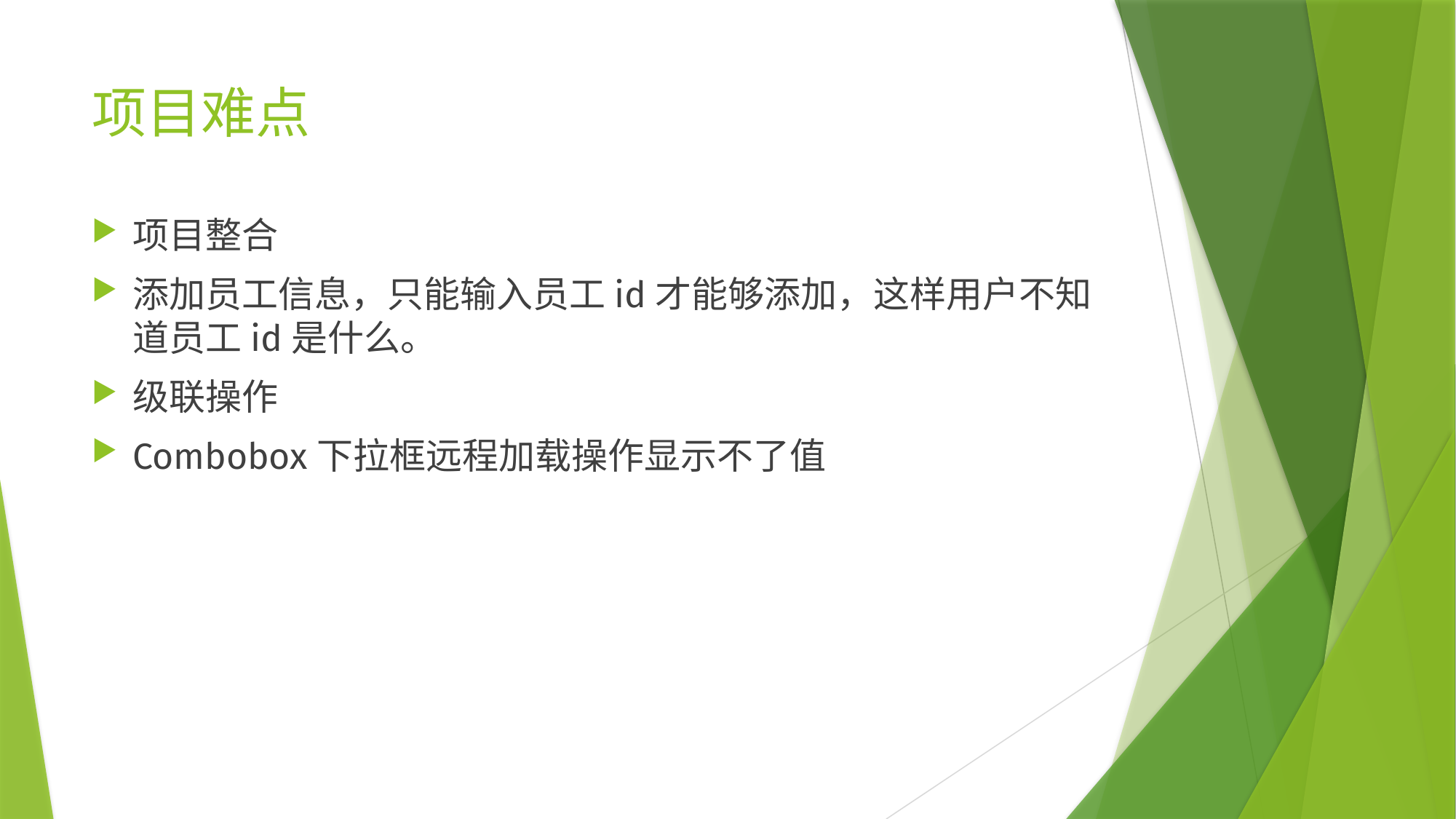

# 项目难点
项目整合
添加员工信息，只能输入员工id才能够添加，这样用户不知道员工id是什么。
级联操作
Combobox下拉框远程加载操作显示不了值